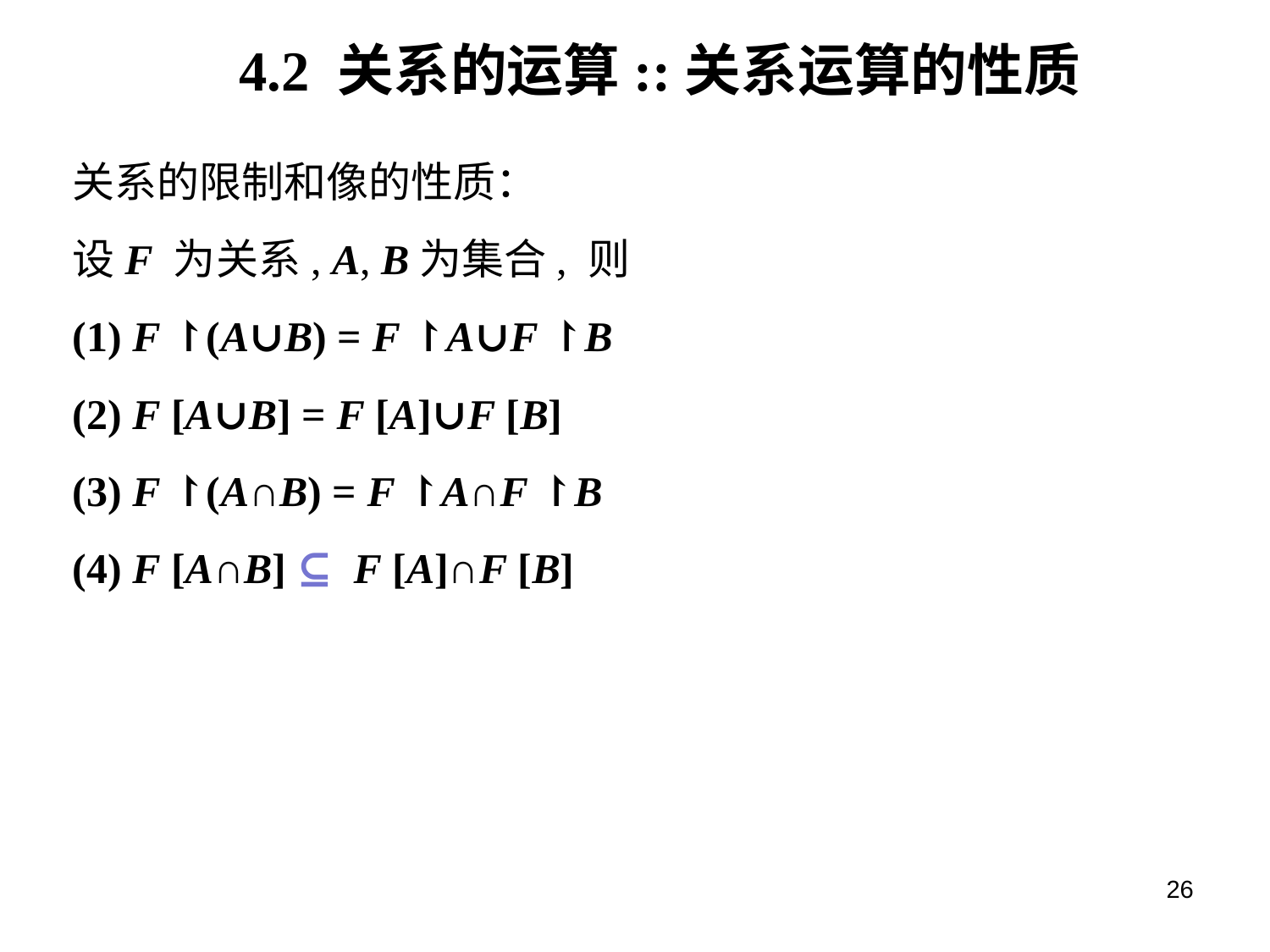

# 4.2 关系的运算::关系运算的性质
关系的限制和像的性质：
设F 为关系, A, B为集合, 则
(1) F ↾(A∪B) = F ↾A∪F ↾B
(2) F [A∪B] = F [A]∪F [B]
(3) F ↾(A∩B) = F ↾A∩F ↾B
(4) F [A∩B] ⊆  F [A]∩F [B]
26